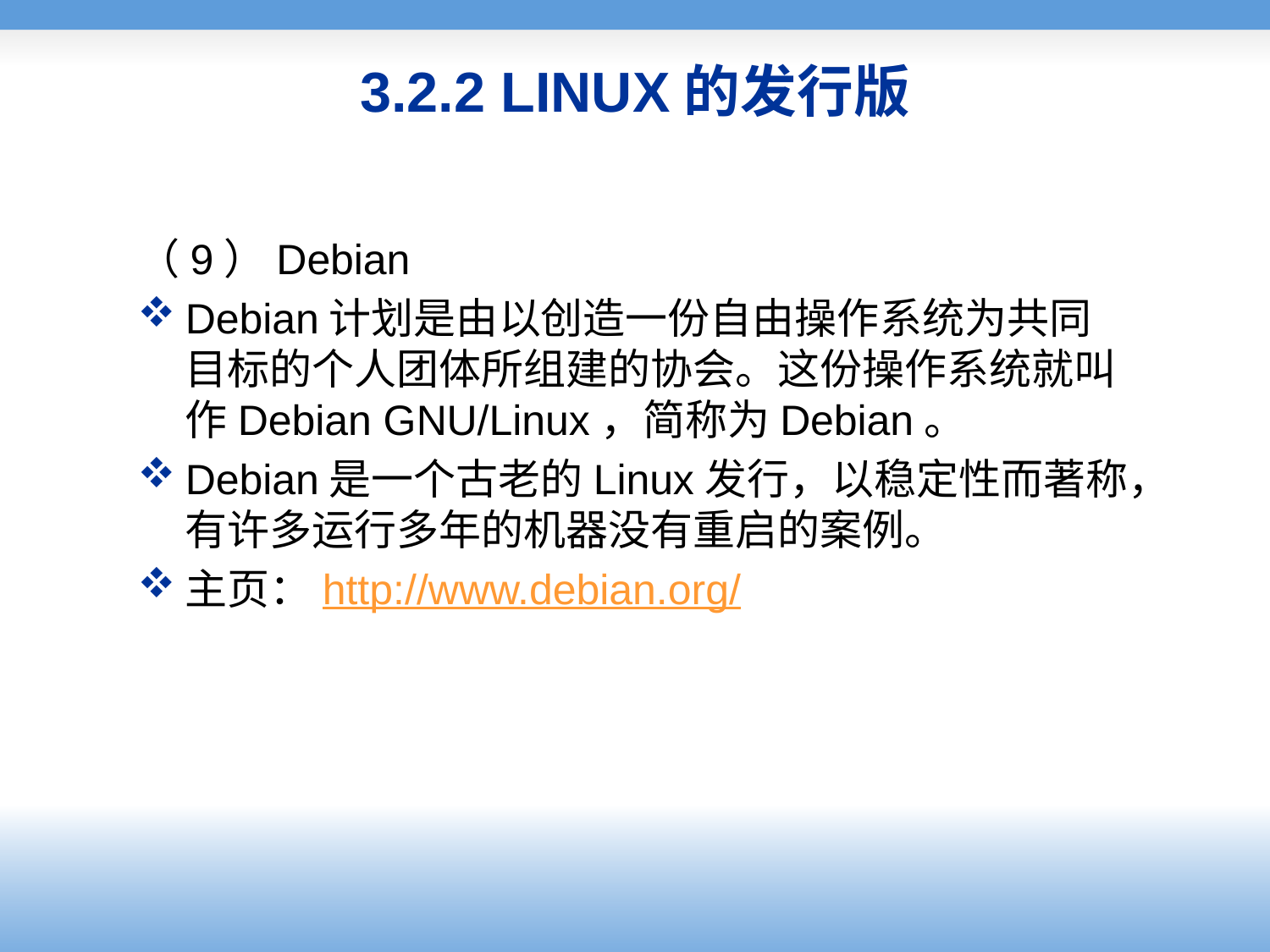

# 3.2.2 LINUX的发行版
（9）Debian
Debian计划是由以创造一份自由操作系统为共同目标的个人团体所组建的协会。这份操作系统就叫作Debian GNU/Linux，简称为Debian。
Debian是一个古老的Linux发行，以稳定性而著称，有许多运行多年的机器没有重启的案例。
主页：http://www.debian.org/